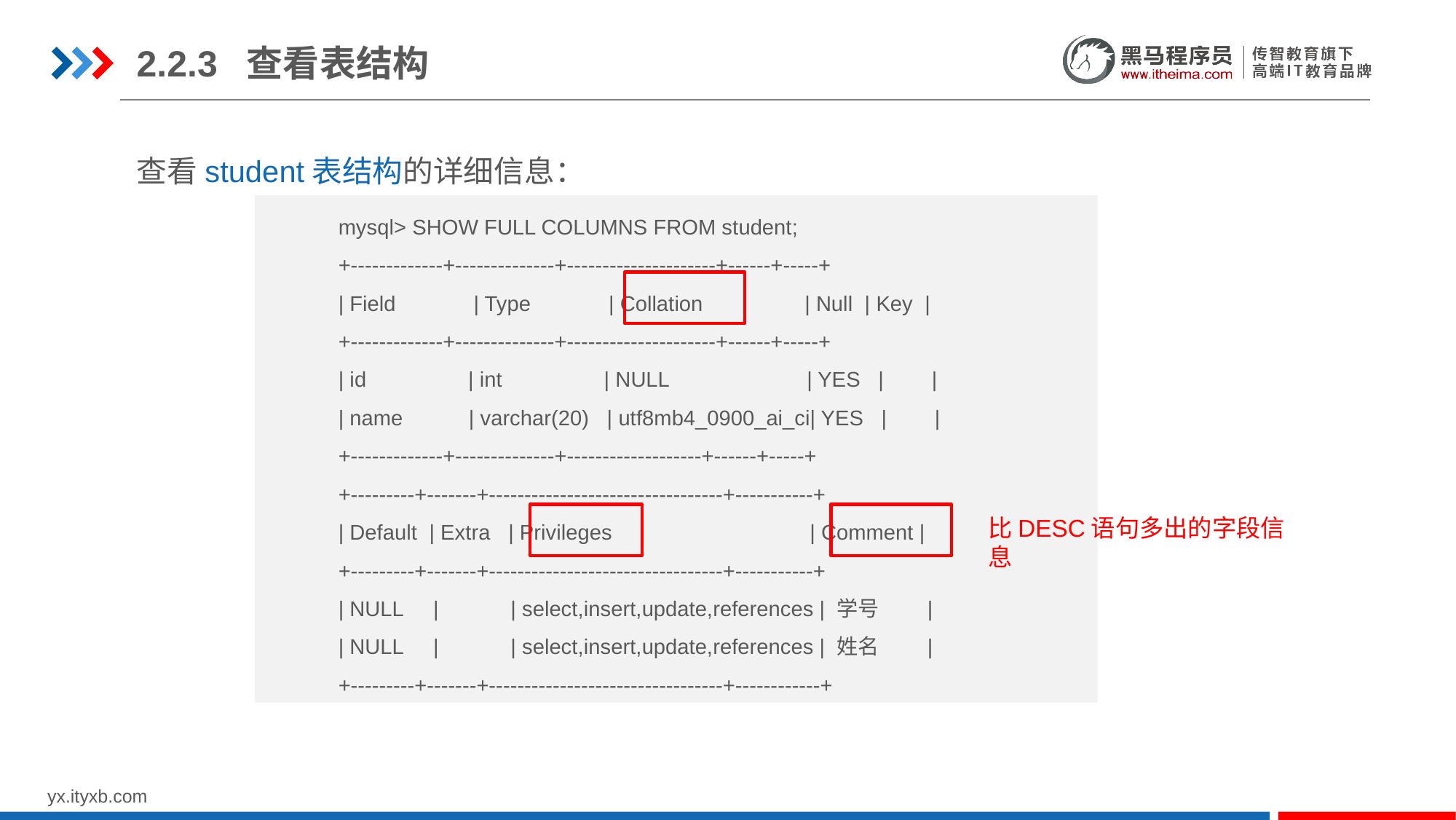

2.2.3  查看表结构
查看student表结构的详细信息：
mysql> SHOW FULL COLUMNS FROM student;
+-------------+--------------+---------------------+------+-----+
| Field             | Type             | Collation                 | Null  | Key  |
+-------------+--------------+---------------------+------+-----+
| id                 | int                 | NULL                       | YES   |        |
| name           | varchar(20)   | utf8mb4_0900_ai_ci| YES   |        |
+-------------+--------------+-------------------+------+-----+
+---------+-------+---------------------------------+-----------+
| Default  | Extra   | Privileges                                 | Comment |
+---------+-------+---------------------------------+-----------+
| NULL     |            | select,insert,update,references | 学号         |
| NULL     |            | select,insert,update,references | 姓名         |
+---------+-------+---------------------------------+------------+

比DESC语句多出的字段信息